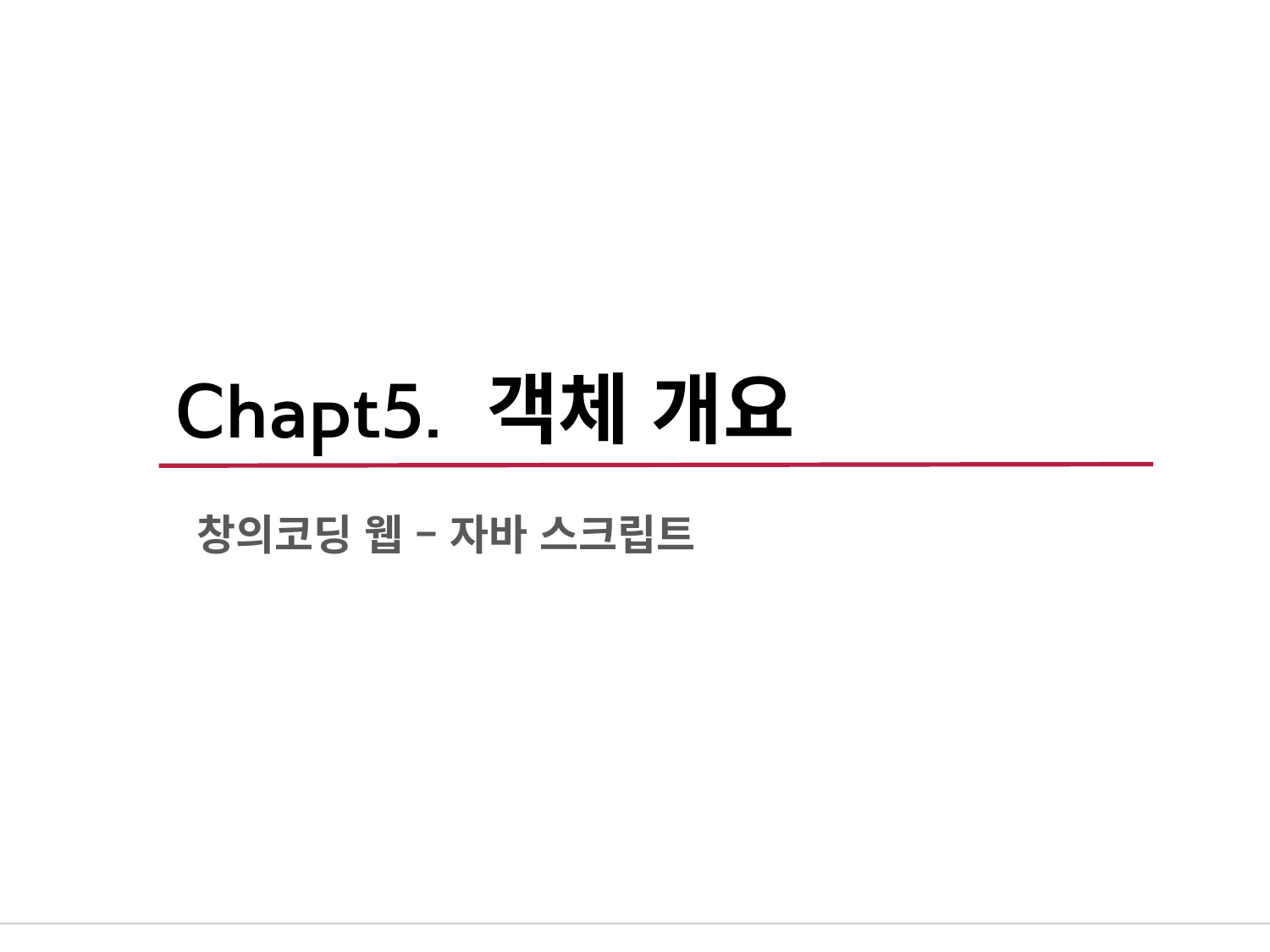

# Chapt5. 객체 개요
창의코딩 웹 – 자바 스크립트